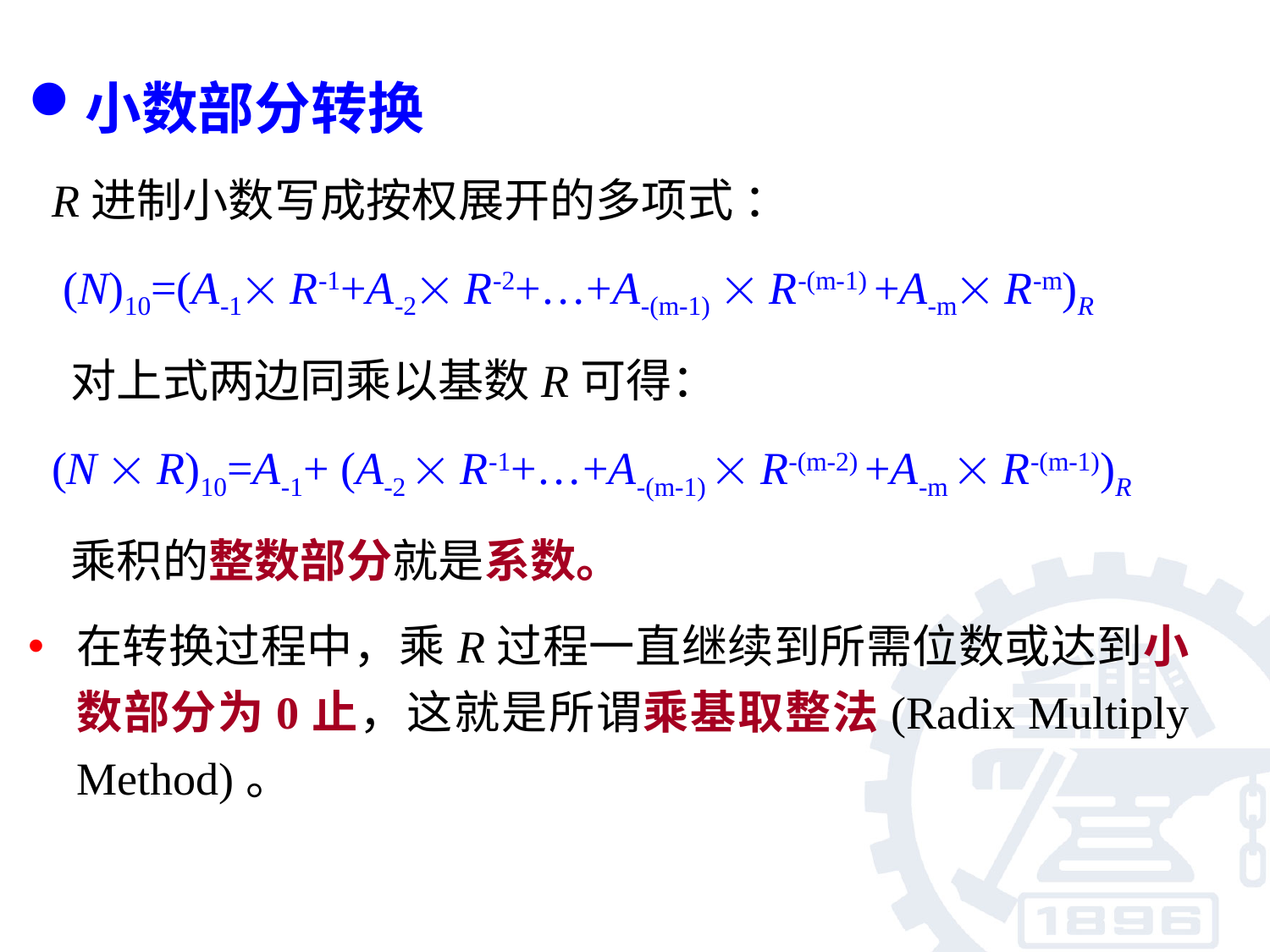

小数部分转换
  R进制小数写成按权展开的多项式 ：
   (N)10=(A-1× R-1+A-2× R-2+…+A-(m-1) × R-(m-1) +A-m× R-m)R
   对上式两边同乘以基数R可得：
  (N × R)10=A-1+ (A-2 × R-1+…+A-(m-1) × R-(m-2) +A-m × R-(m-1))R
   乘积的整数部分就是系数。
在转换过程中，乘R过程一直继续到所需位数或达到小数部分为0止，这就是所谓乘基取整法(Radix Multiply Method)。